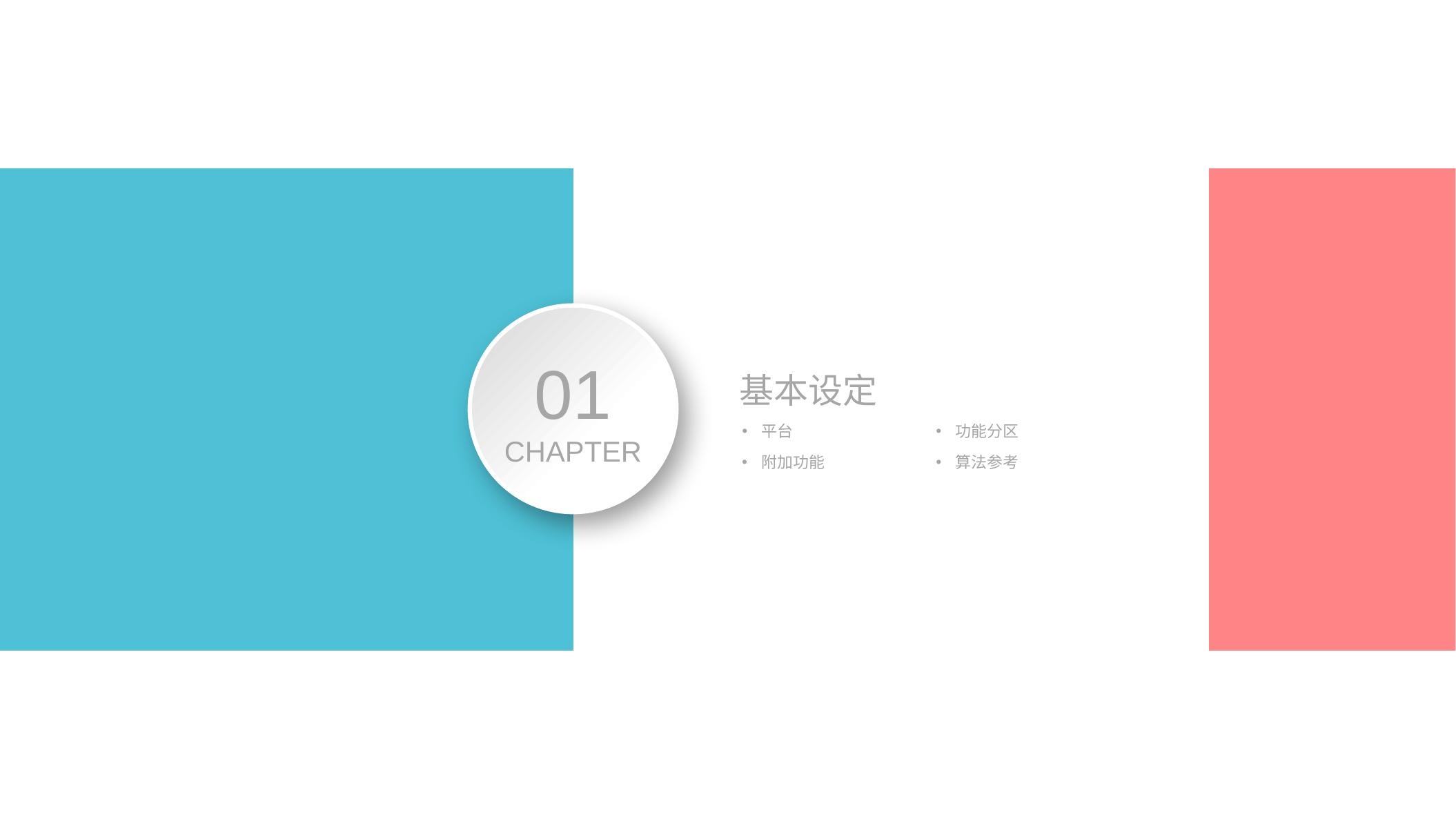

01
CHAPTER
基本设定
平台
功能分区
附加功能
算法参考